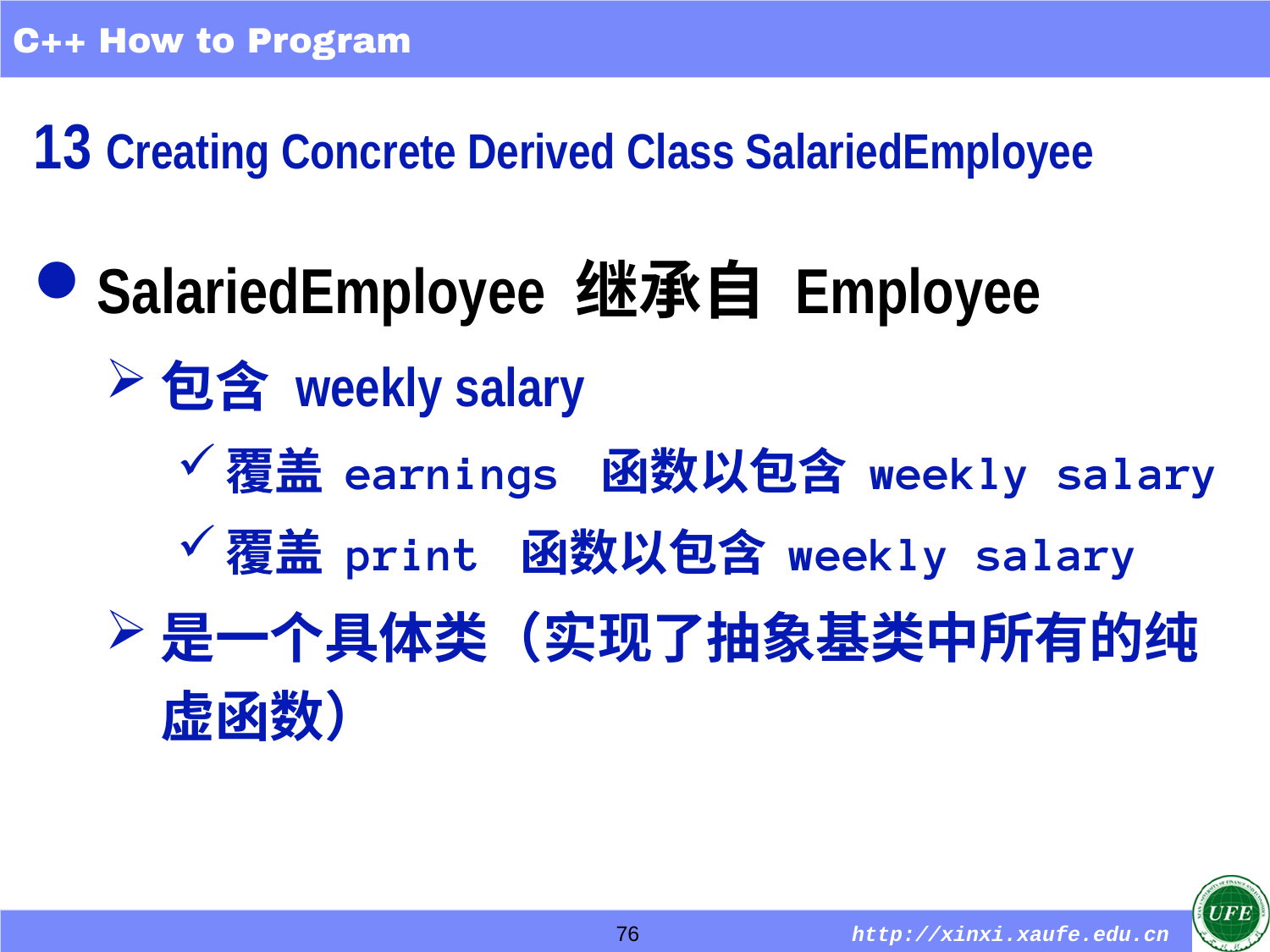

13 Creating Concrete Derived Class SalariedEmployee
SalariedEmployee 继承自 Employee
包含 weekly salary
覆盖 earnings 函数以包含 weekly salary
覆盖 print 函数以包含 weekly salary
是一个具体类（实现了抽象基类中所有的纯虚函数）
76